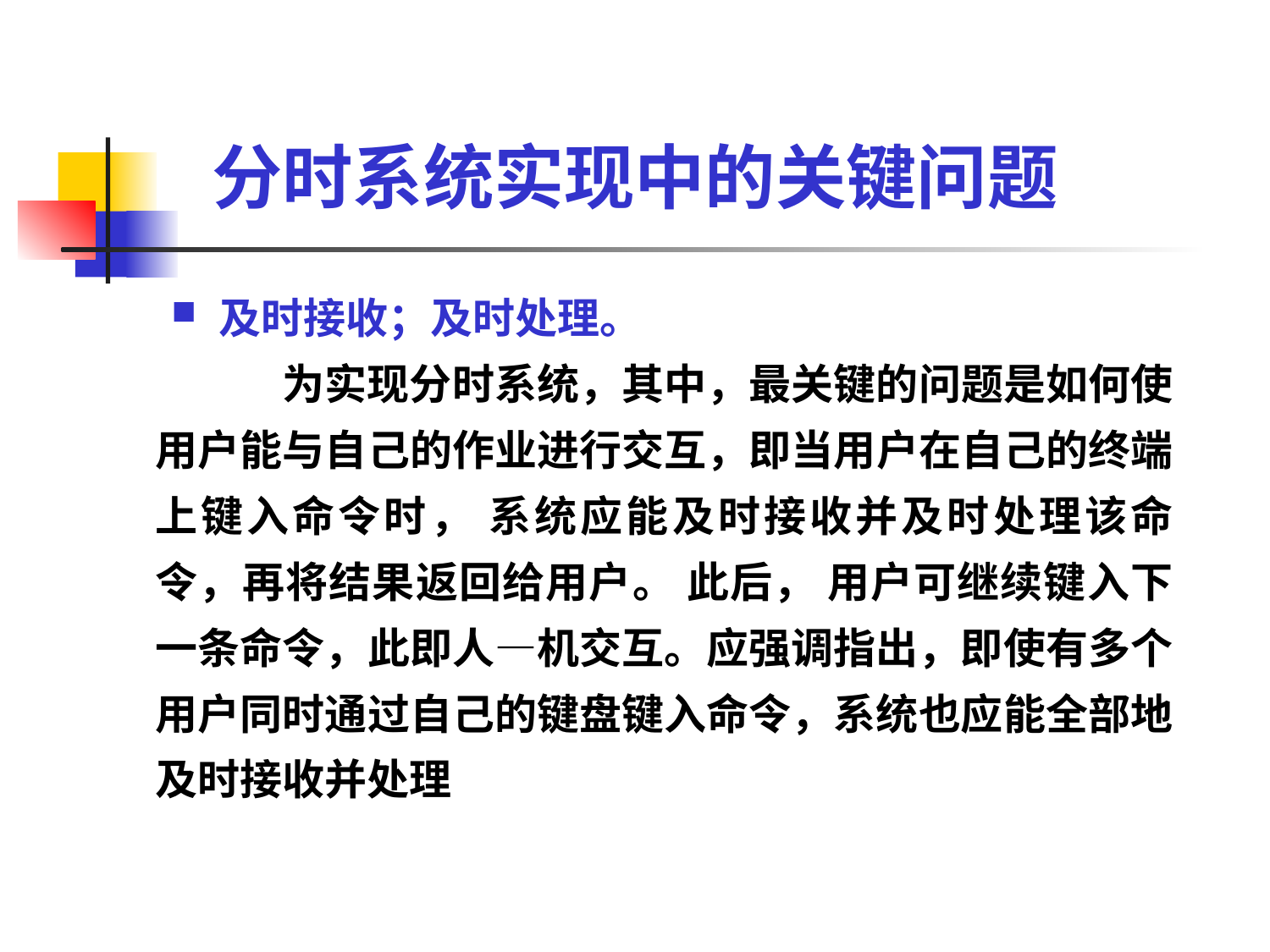

分时系统实现中的关键问题
及时接收；及时处理。
		为实现分时系统，其中，最关键的问题是如何使用户能与自己的作业进行交互，即当用户在自己的终端上键入命令时， 系统应能及时接收并及时处理该命令，再将结果返回给用户。 此后， 用户可继续键入下一条命令，此即人—机交互。应强调指出，即使有多个用户同时通过自己的键盘键入命令，系统也应能全部地及时接收并处理